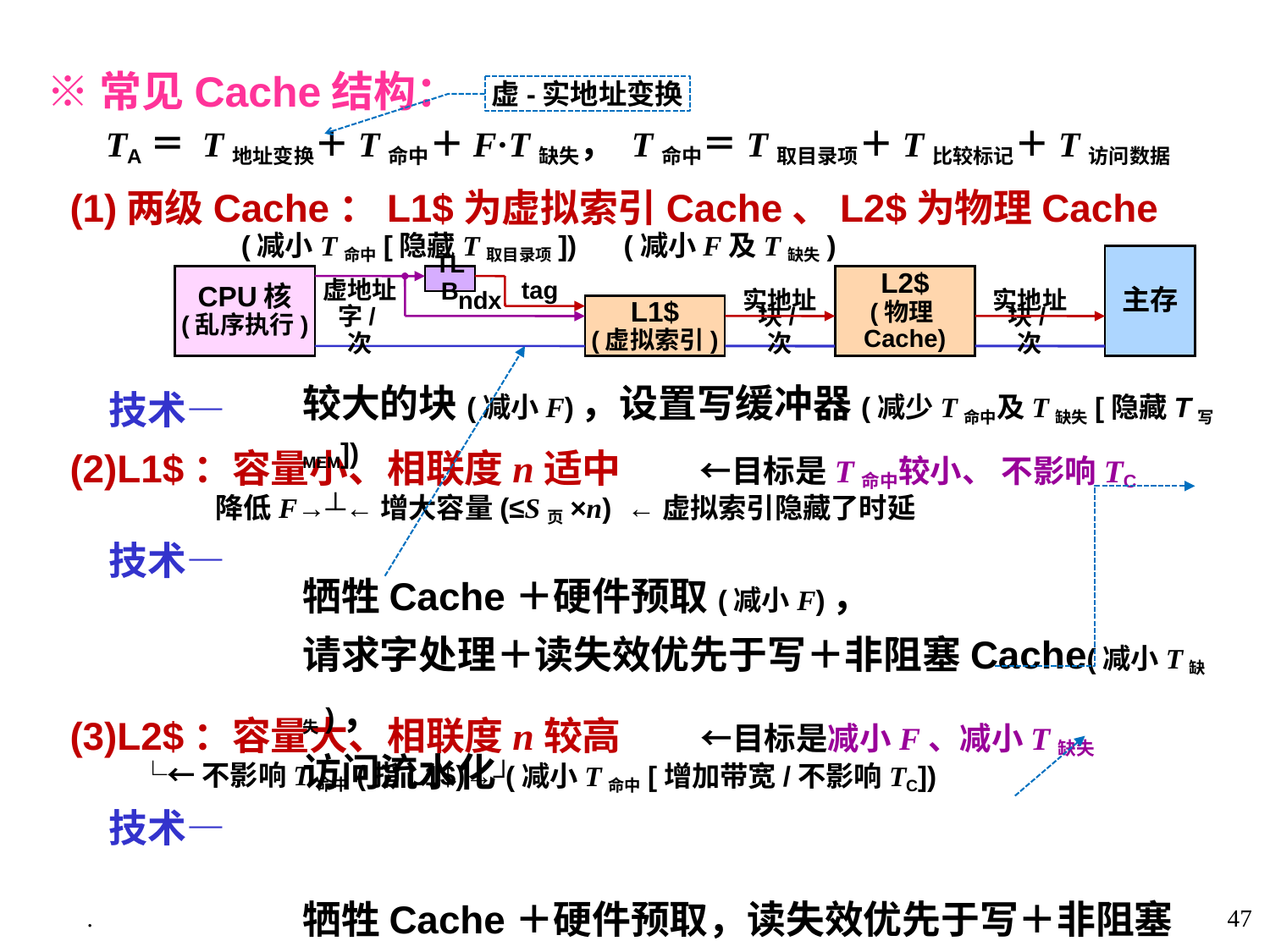

※常见Cache结构：
       TA＝ T地址变换＋T命中＋F·T缺失， T命中＝T取目录项＋T比较标记＋T访问数据
   (1)两级Cache：L1$为虚拟索引Cache、L2$为物理Cache
                          (减小T命中[隐藏T取目录项])      (减小F及T缺失)

       技术—
   (2)L1$：容量小、相联度n适中           ←目标是T命中较小、 不影响TC
                           降低F→┴←增大容量(≤S页×n)  ←虚拟索引隐藏了时延
       技术—

   (3)L2$：容量大、相联度n较高         ←目标是减小F、减小T缺失
                └←不影响T命中(指L1$)→┘
       技术—
虚-实地址变换
主存
TLB
CPU核
(乱序执行)
L2$
(物理Cache)

tag
虚地址
ndx
实地址
实地址
L1$
(虚拟索引)

字/次
块/次
块/次

较大的块(减小F)，设置写缓冲器(减少T命中及T缺失[隐藏T写MEM])

牺牲Cache＋硬件预取(减小F)，
请求字处理＋读失效优先于写＋非阻塞Cache(减小T缺失)，
访问流水化(减小T命中[增加带宽/不影响TC])

牺牲Cache＋硬件预取，读失效优先于写＋非阻塞Cache
.
47